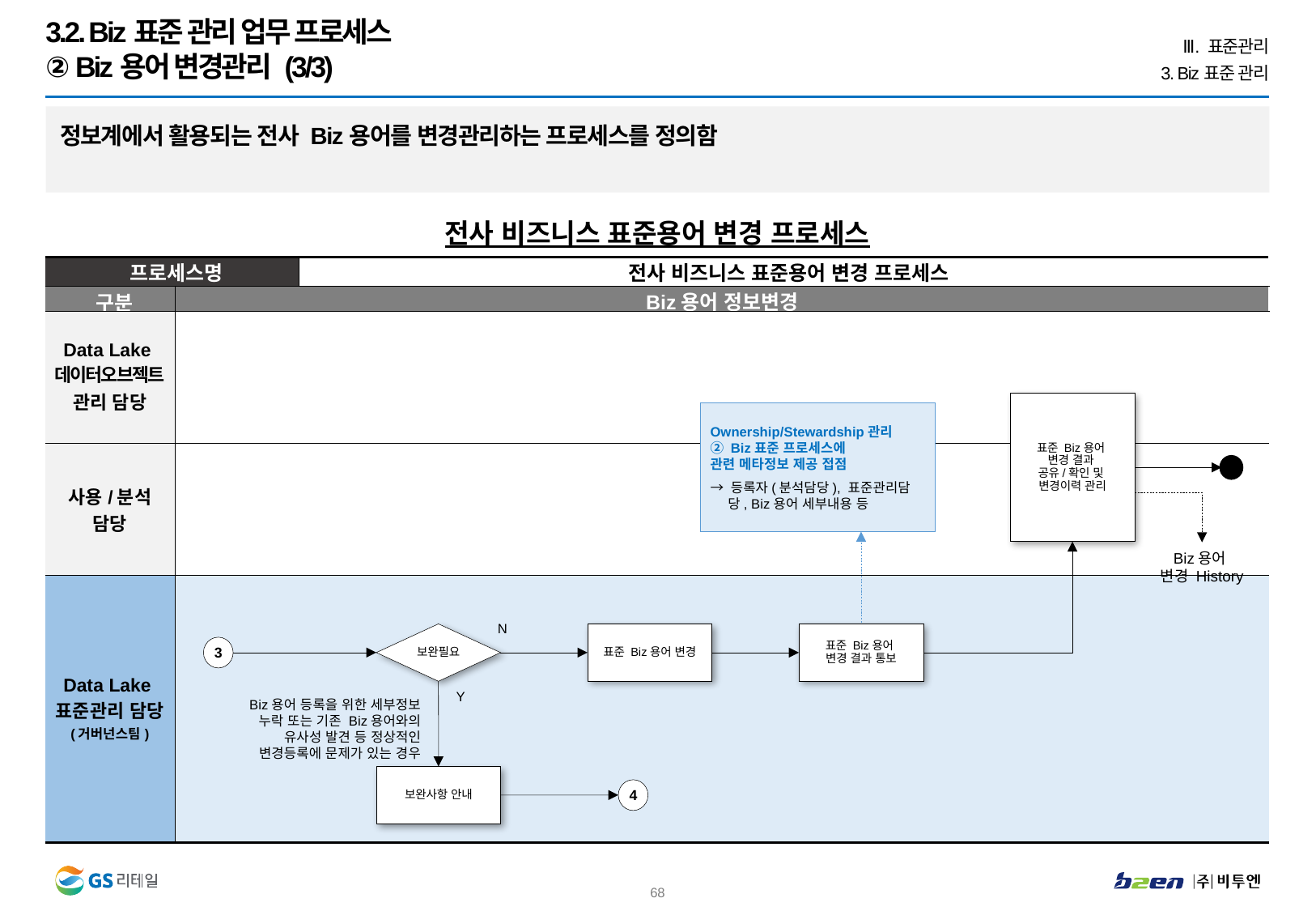

3.2. Biz표준 관리 업무 프로세스
② Biz용어 변경관리 (3/3)
Ⅲ. 표준관리
3. Biz표준 관리
정보계에서 활용되는 전사 Biz용어를 변경관리하는 프로세스를 정의함
전사 비즈니스 표준용어 변경 프로세스
| 프로세스명 |  | 전사 비즈니스 표준용어 변경 프로세스 |
| --- | --- | --- |
| 구분 | Biz용어 정보변경 |  |
| Data Lake 데이터오브젝트 관리 담당 |  |  |
| 사용/분석 담당 |  |  |
| Data Lake 표준관리 담당 (거버넌스팀) |  |  |
표준 Biz용어
변경 결과
공유/확인 및
변경이력 관리
Ownership/Stewardship관리
② Biz표준 프로세스에
관련 메타정보 제공 접점
→ 등록자(분석담당), 표준관리담당, Biz용어 세부내용 등

Biz용어
변경 History
N
보완필요
표준 Biz용어 변경
표준 Biz용어
변경 결과 통보
3
Y
Biz용어 등록을 위한 세부정보 누락 또는 기존 Biz용어와의 유사성 발견 등 정상적인 변경등록에 문제가 있는 경우
보완사항 안내
4
68